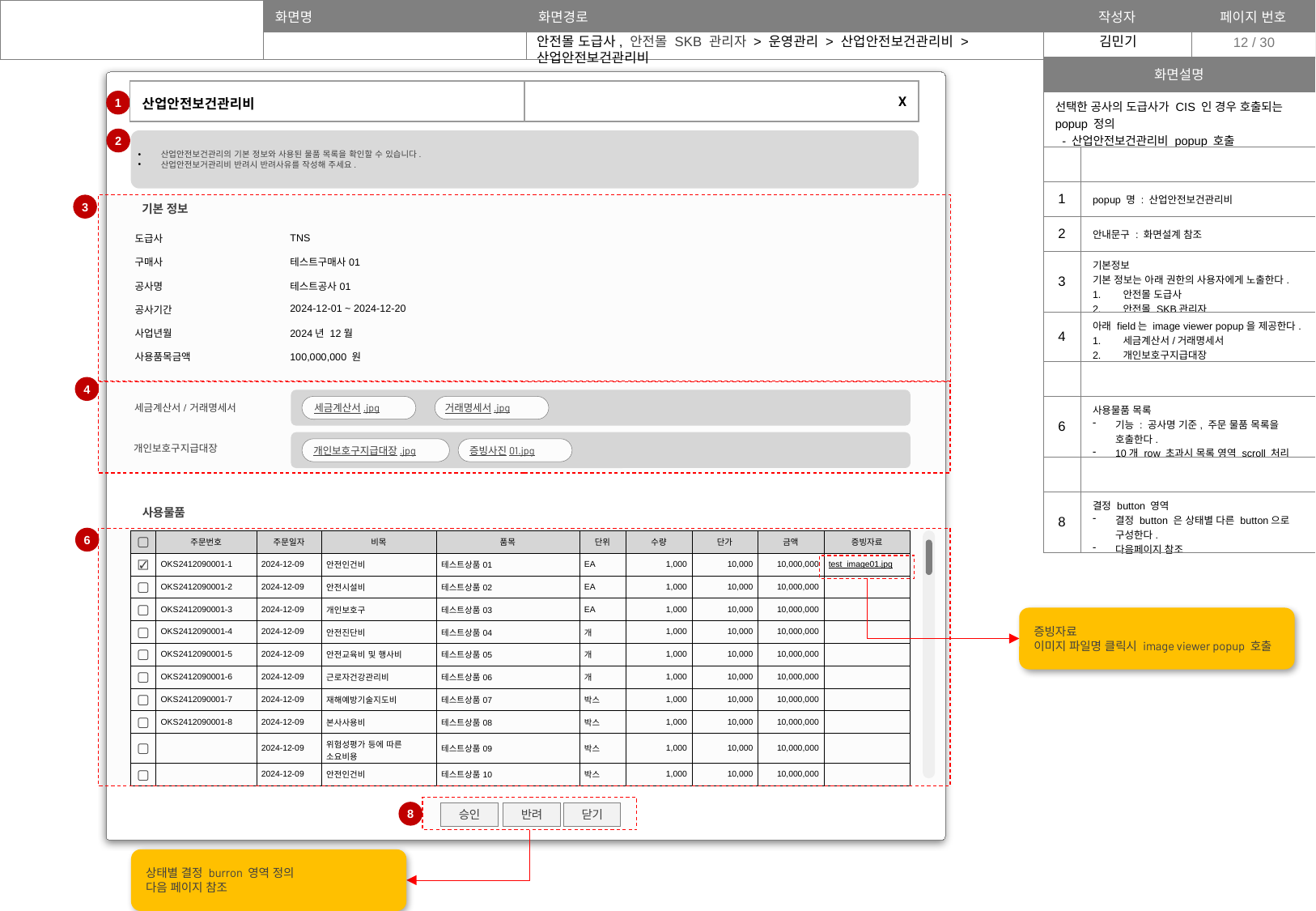

안전몰 도급사, 안전몰 SKB 관리자 > 운영관리 > 산업안전보건관리비 > 산업안전보건관리비
12
| 화면설명 |  |
| --- | --- |
| 선택한 공사의 도급사가 CIS 인 경우 호출되는 popup 정의 - 산업안전보건관리비 popup 호출 |  |
|  |  |
| 1 | popup 명 : 산업안전보건관리비 |
| 2 | 안내문구 : 화면설계 참조 |
| 3 | 기본정보 기본 정보는 아래 권한의 사용자에게 노출한다. 안전몰 도급사 안전몰 SKB관리자 |
| 4 | 아래 field는 image viewer popup을 제공한다. 세금계산서/거래명세서 개인보호구지급대장 |
|  |  |
| 6 | 사용물품 목록 기능 : 공사명 기준, 주문 물품 목록을 호출한다. 10개 row 초과시 목록 영역 scroll 처리 |
|  |  |
| 8 | 결정 button 영역 결정 button 은 상태별 다른 button으로 구성한다. 다음페이지 참조 |

| 산업안전보건관리비 | X |
| --- | --- |
1
2
산업안전보건관리의 기본 정보와 사용된 물품 목록을 확인할 수 있습니다.
산업안전보거관리비 반려시 반려사유를 작성해 주세요.
3

기본 정보
| 도급사 | TNS |
| --- | --- |
| 구매사 | 테스트구매사01 |
| 공사명 | 테스트공사01 |
| 공사기간 | 2024-12-01 ~ 2024-12-20 |
| 사업년월 | 2024년 12월 |
| 사용품목금액 | 100,000,000 원 |
4

세금계산서/거래명세서

   세금계산서.jpg
  거래명세서.jpg
개인보호구지급대장

  개인보호구지급대장.jpg
  증빙사진01.jpg
사용물품
6

| ▢ | 주문번호 | 주문일자 | 비목 | 품목 | 단위 | 수량 | 단가 | 금액 | 증빙자료 |
| --- | --- | --- | --- | --- | --- | --- | --- | --- | --- |
| ☑️ | OKS2412090001-1 | 2024-12-09 | 안전인건비 | 테스트상품01 | EA | 1,000 | 10,000 | 10,000,000 | test\_image01.jpg |
| ▢ | OKS2412090001-2 | 2024-12-09 | 안전시설비 | 테스트상품02 | EA | 1,000 | 10,000 | 10,000,000 |  |
| ▢ | OKS2412090001-3 | 2024-12-09 | 개인보호구 | 테스트상품03 | EA | 1,000 | 10,000 | 10,000,000 |  |
| ▢ | OKS2412090001-4 | 2024-12-09 | 안전진단비 | 테스트상품04 | 개 | 1,000 | 10,000 | 10,000,000 |  |
| ▢ | OKS2412090001-5 | 2024-12-09 | 안전교육비 및 행사비 | 테스트상품05 | 개 | 1,000 | 10,000 | 10,000,000 |  |
| ▢ | OKS2412090001-6 | 2024-12-09 | 근로자건강관리비 | 테스트상품06 | 개 | 1,000 | 10,000 | 10,000,000 |  |
| ▢ | OKS2412090001-7 | 2024-12-09 | 재해예방기술지도비 | 테스트상품07 | 박스 | 1,000 | 10,000 | 10,000,000 |  |
| ▢ | OKS2412090001-8 | 2024-12-09 | 본사사용비 | 테스트상품08 | 박스 | 1,000 | 10,000 | 10,000,000 |  |
| ▢ |  | 2024-12-09 | 위험성평가 등에 따른 소요비용 | 테스트상품09 | 박스 | 1,000 | 10,000 | 10,000,000 |  |
| ▢ |  | 2024-12-09 | 안전인건비 | 테스트상품10 | 박스 | 1,000 | 10,000 | 10,000,000 |  |

증빙자료
이미지 파일명 클릭시 image viewer popup 호출

8
승인
반려
닫기
상태별 결정 burron 영역 정의
다음 페이지 참조